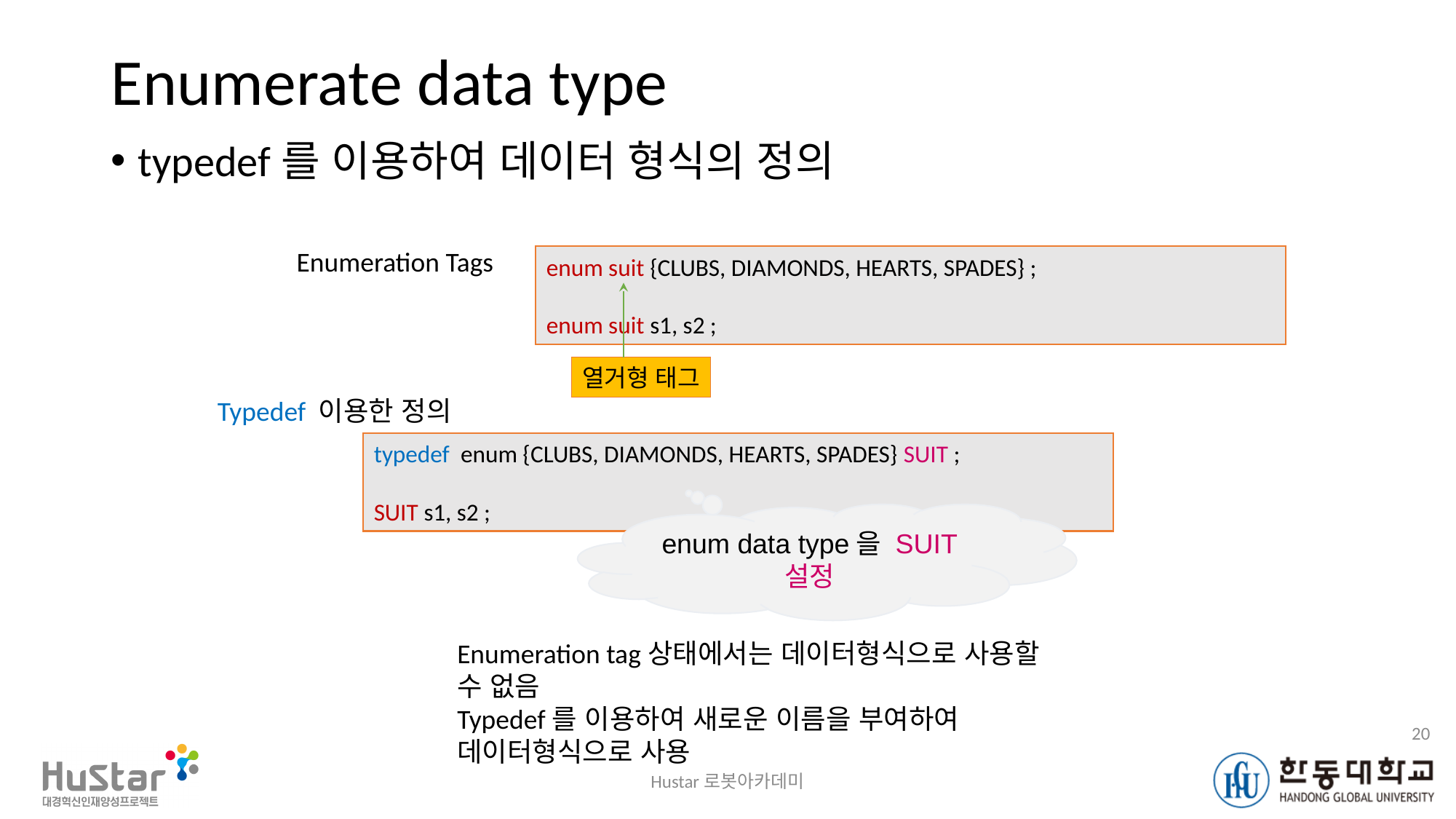

# Enumerate data type
typedef를 이용하여 데이터 형식의 정의
Enumeration Tags
enum suit {CLUBS, DIAMONDS, HEARTS, SPADES} ;

enum suit s1, s2 ;
열거형 태그
Typedef 이용한 정의
typedef  enum {CLUBS, DIAMONDS, HEARTS, SPADES} SUIT ;

SUIT s1, s2 ;
enum data type을 SUIT 설정
Enumeration tag상태에서는 데이터형식으로 사용할 수 없음
Typedef를 이용하여 새로운 이름을 부여하여 데이터형식으로 사용
20
Hustar로봇아카데미